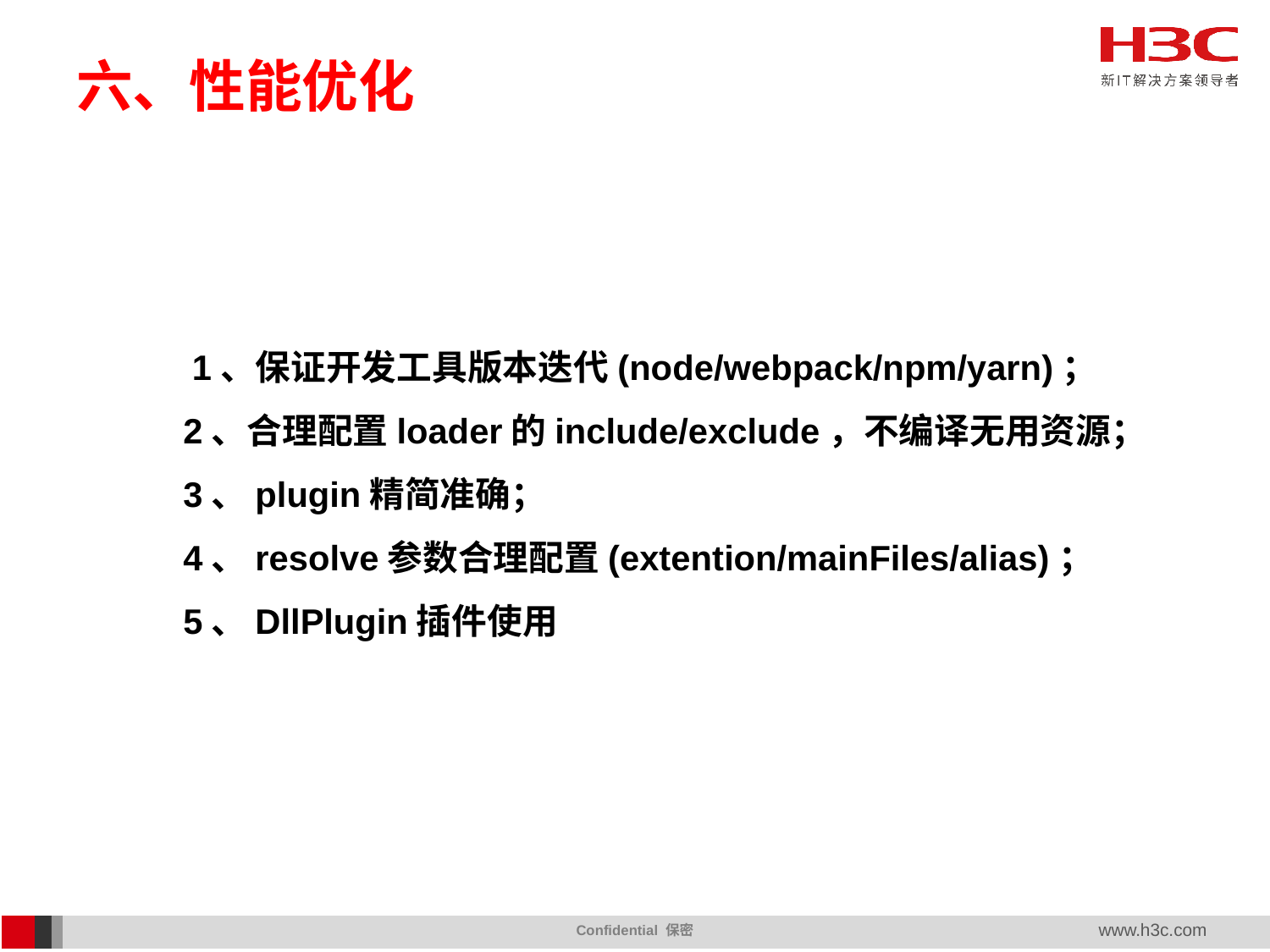

# 六、性能优化

	       1、保证开发工具版本迭代(node/webpack/npm/yarn)；
           2、合理配置loader的include/exclude，不编译无用资源；
           3、plugin精简准确；
           4、resolve参数合理配置(extention/mainFiles/alias)；
           5、DllPlugin插件使用